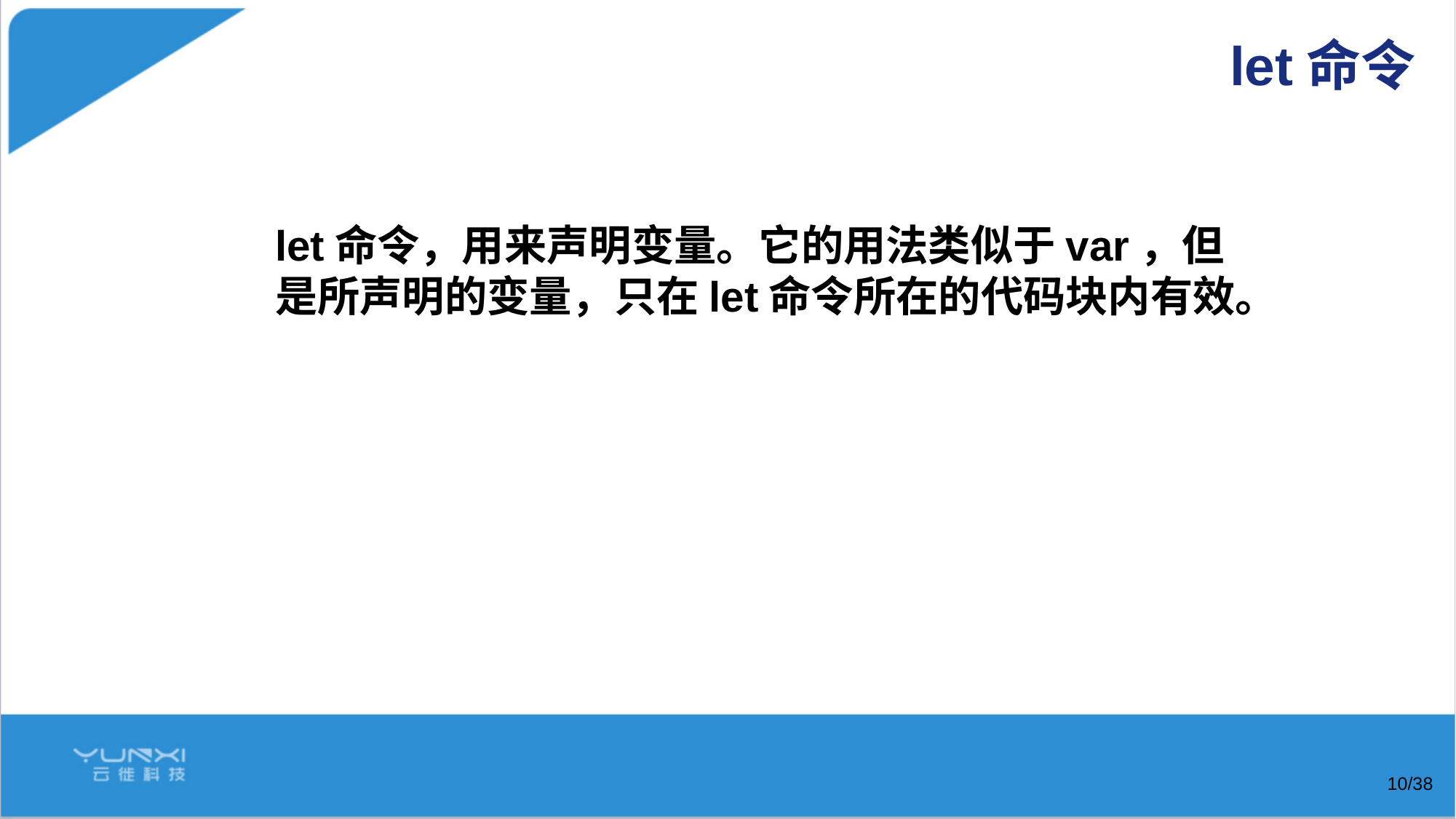

# let命令

let命令，用来声明变量。它的用法类似于var，但是所声明的变量，只在let命令所在的代码块内有效。
10/38